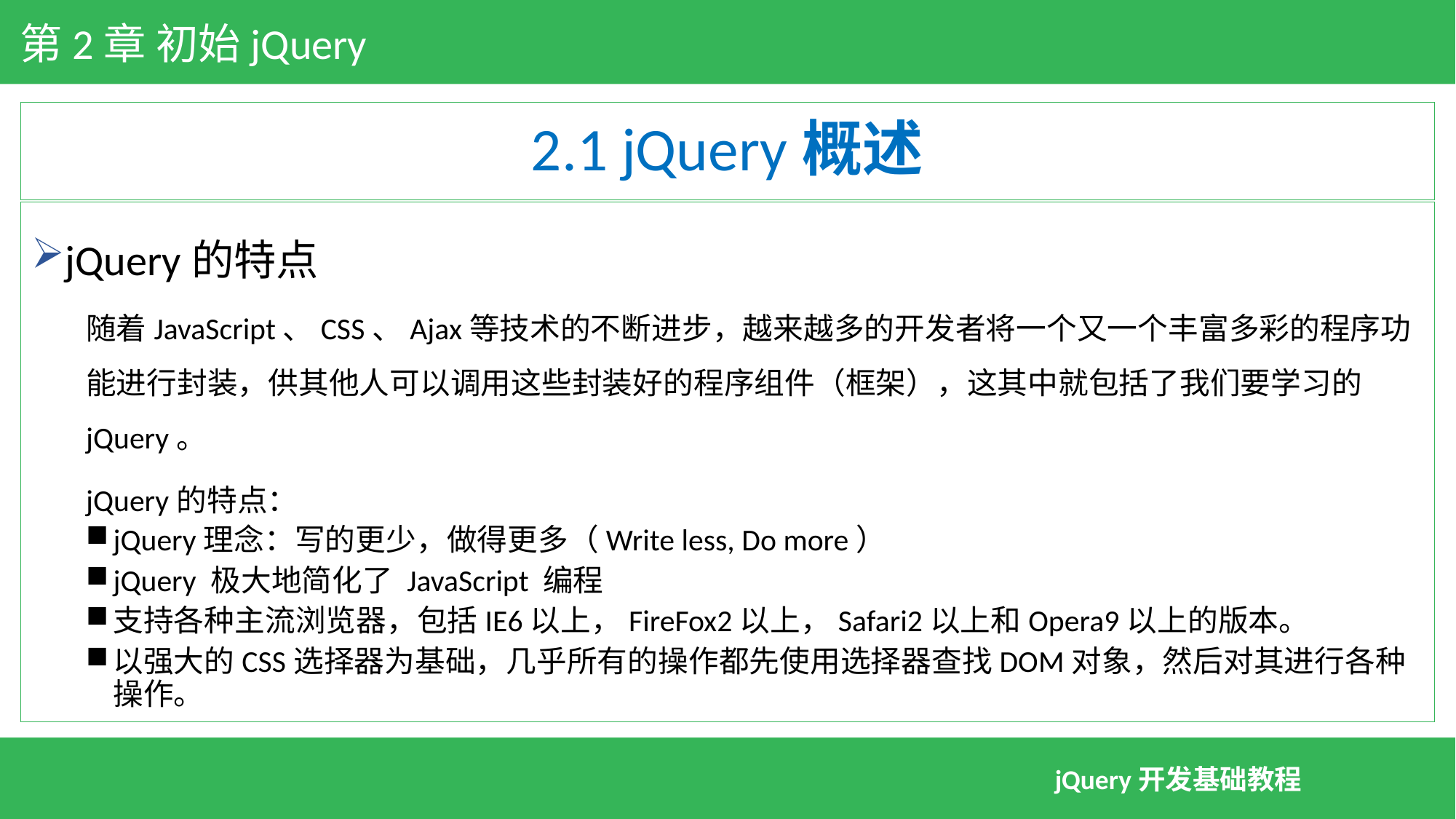

第2章 初始jQuery

# 2.1 jQuery概述
jQuery的特点
随着JavaScript、CSS、Ajax等技术的不断进步，越来越多的开发者将一个又一个丰富多彩的程序功能进行封装，供其他人可以调用这些封装好的程序组件（框架），这其中就包括了我们要学习的jQuery。
jQuery的特点：
jQuery理念：写的更少，做得更多（Write less, Do more）
jQuery 极大地简化了 JavaScript 编程
支持各种主流浏览器，包括IE6以上，FireFox2以上，Safari2以上和Opera9以上的版本。
以强大的CSS选择器为基础，几乎所有的操作都先使用选择器查找DOM对象，然后对其进行各种操作。

jQuery开发基础教程